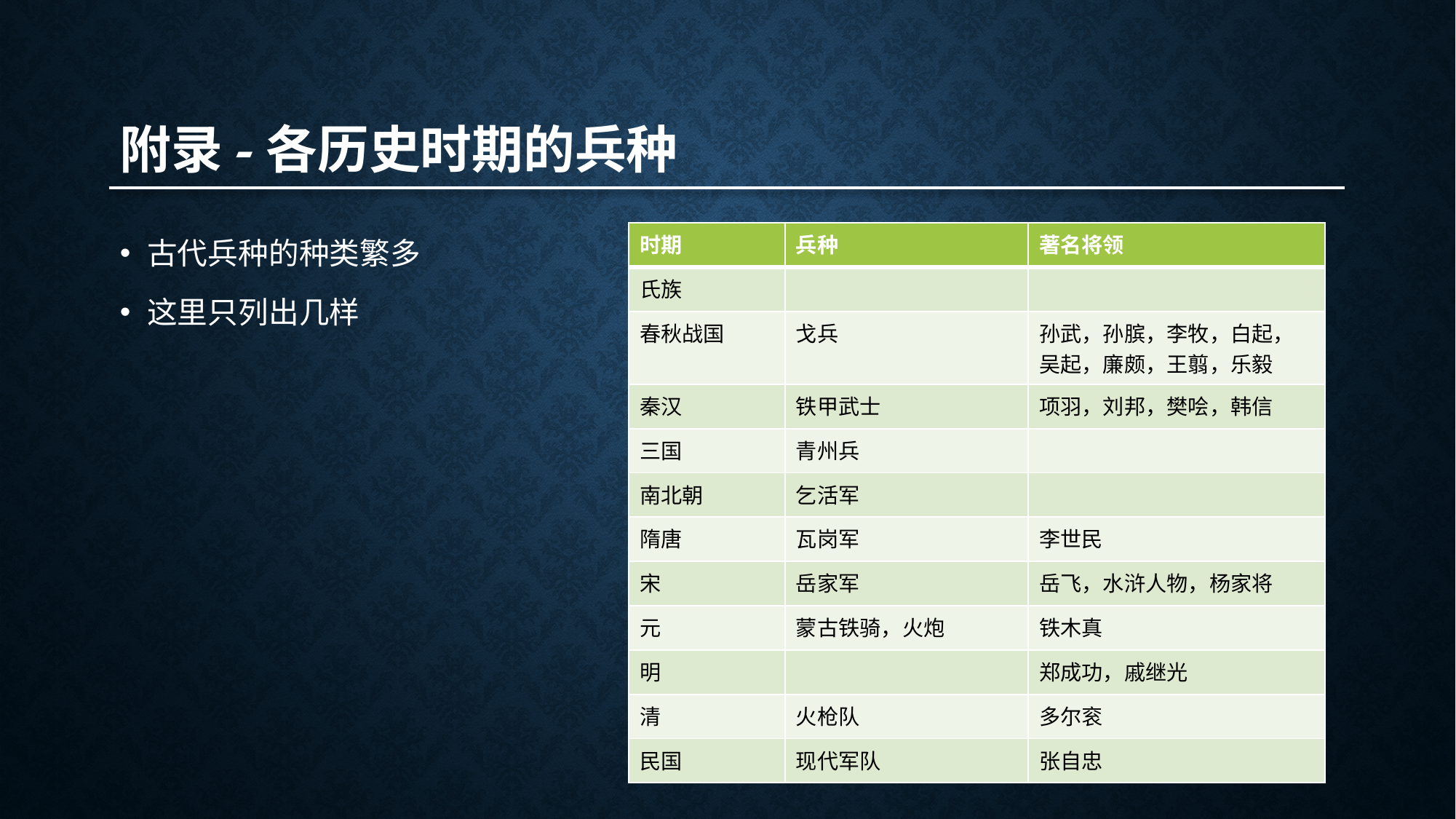

# 附录-各历史时期的兵种

古代兵种的种类繁多
这里只列出几样
| 时期 | 兵种 | 著名将领 |
| --- | --- | --- |
| 氏族 |  |  |
| 春秋战国 | 戈兵 | 孙武，孙膑，李牧，白起，吴起，廉颇，王翦，乐毅 |
| 秦汉 | 铁甲武士 | 项羽，刘邦，樊哙，韩信 |
| 三国 | 青州兵 |  |
| 南北朝 | 乞活军 |  |
| 隋唐 | 瓦岗军 | 李世民 |
| 宋 | 岳家军 | 岳飞，水浒人物，杨家将 |
| 元 | 蒙古铁骑，火炮 | 铁木真 |
| 明 |  | 郑成功，戚继光 |
| 清 | 火枪队 | 多尔衮 |
| 民国 | 现代军队 | 张自忠 |